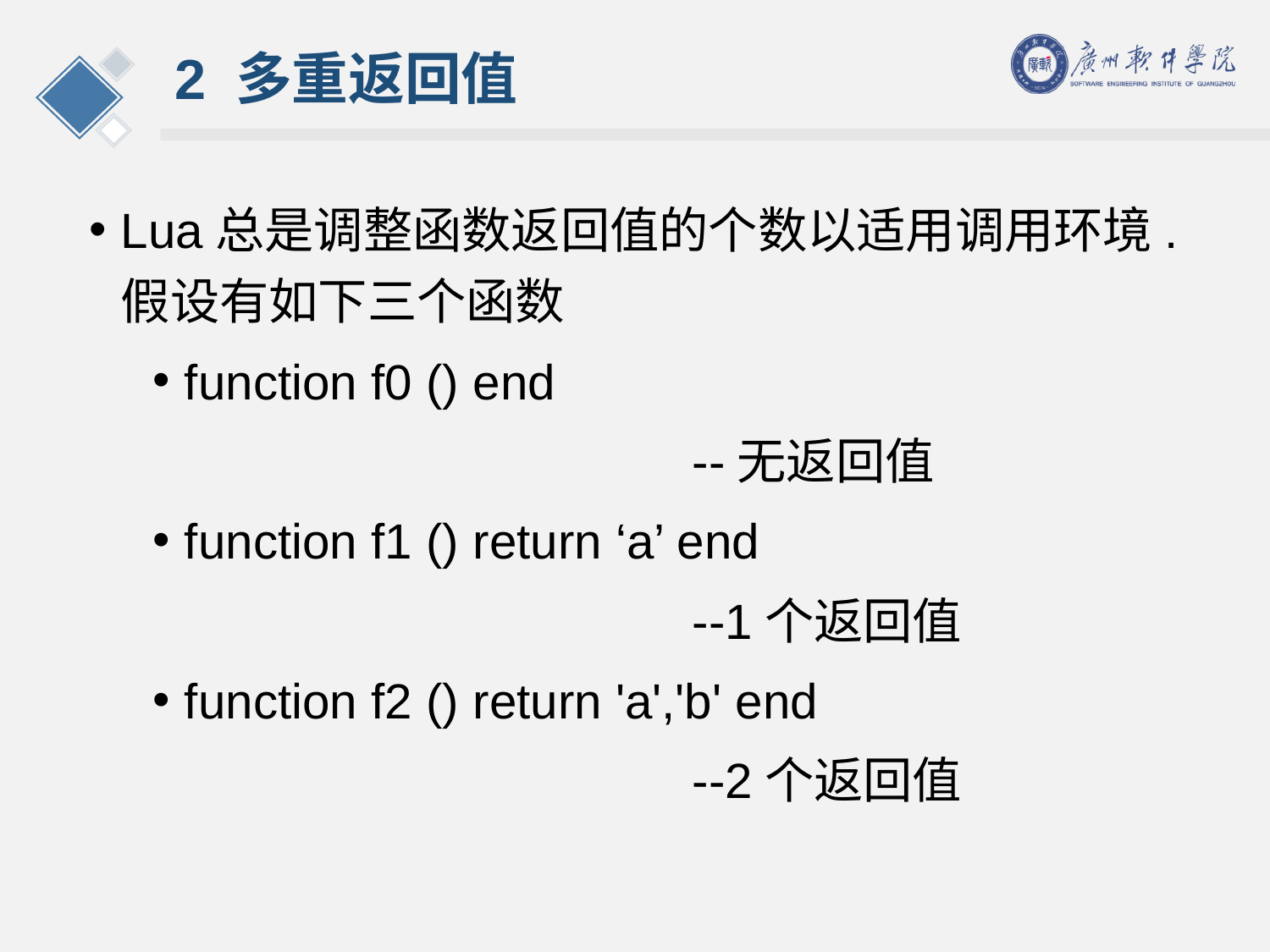

# 2 多重返回值
Lua总是调整函数返回值的个数以适用调用环境.假设有如下三个函数
function f0 () end
					--无返回值
function f1 () return ‘a’ end
					--1个返回值
function f2 () return 'a','b' end
					--2个返回值